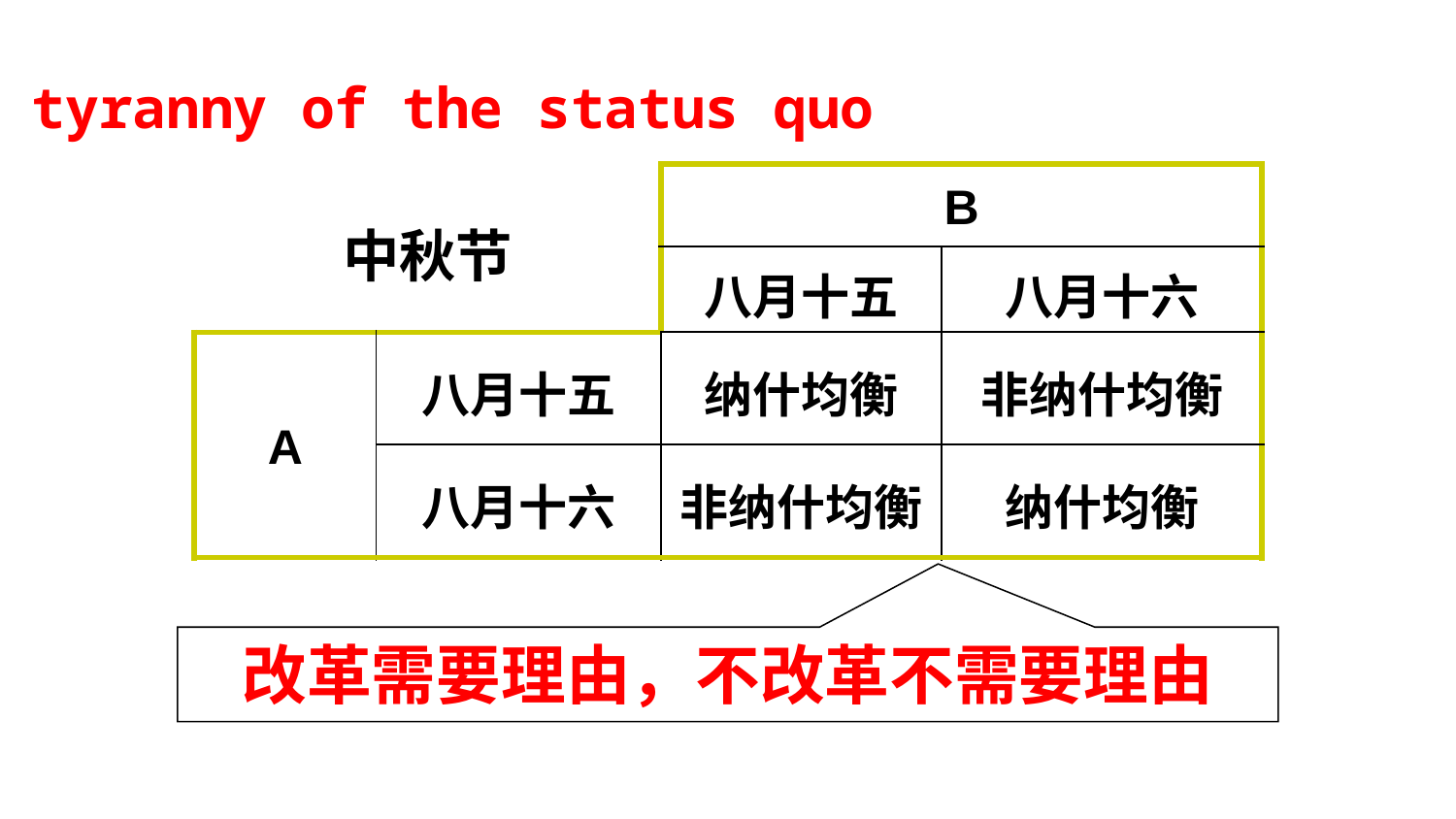

tyranny of the status quo

| 中秋节 |  | B |  |
| --- | --- | --- | --- |
|  |  | 八月十五 | 八月十六 |
| A | 八月十五 | 纳什均衡 | 非纳什均衡 |
|  | 八月十六 | 非纳什均衡 | 纳什均衡 |
改革需要理由，不改革不需要理由